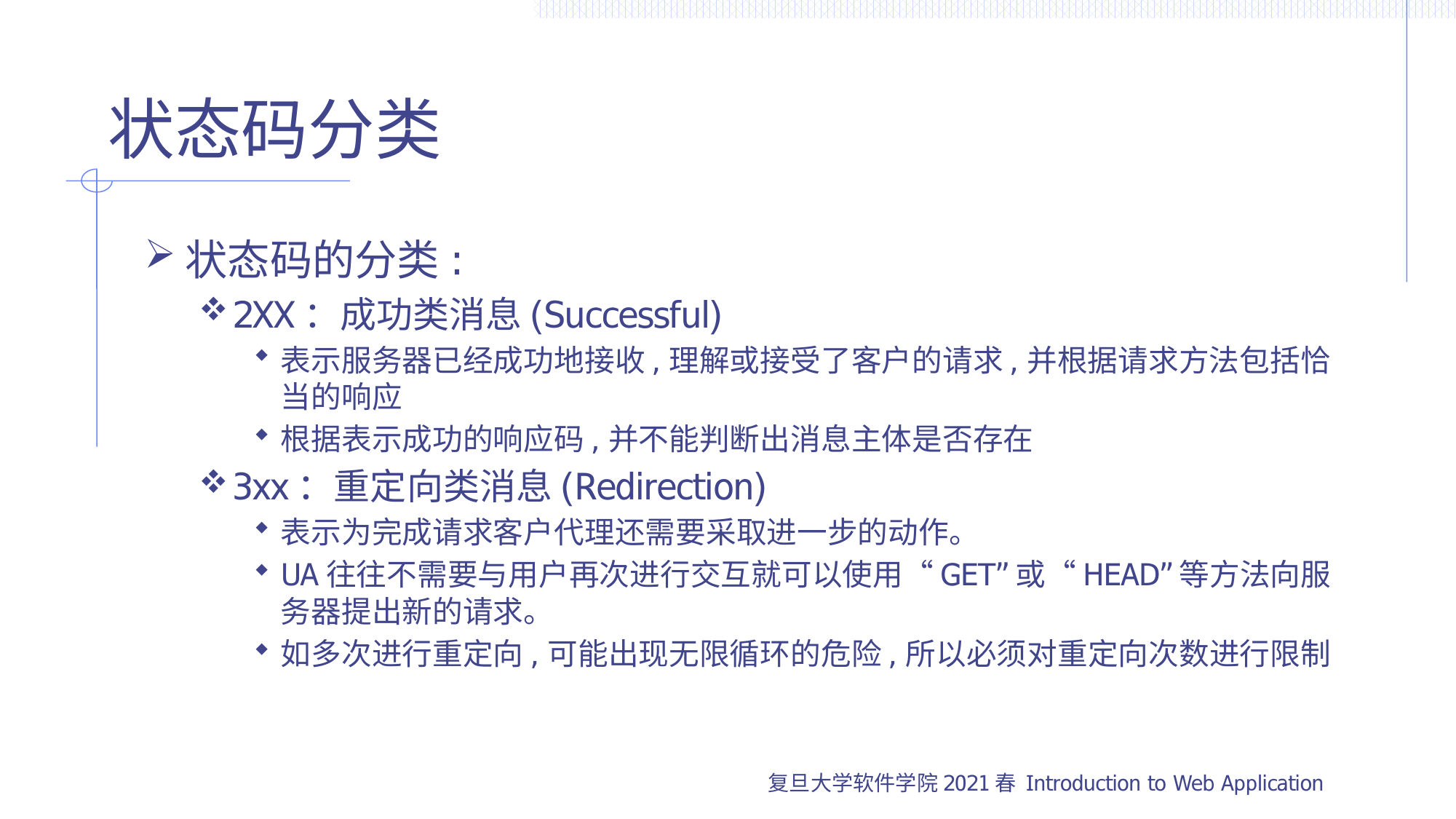

# 状态码分类
状态码的分类:
2XX：成功类消息(Successful)
表示服务器已经成功地接收,理解或接受了客户的请求,并根据请求方法包括恰当的响应
根据表示成功的响应码,并不能判断出消息主体是否存在
3xx：重定向类消息(Redirection)
表示为完成请求客户代理还需要采取进一步的动作。
UA往往不需要与用户再次进行交互就可以使用“GET”或“HEAD”等方法向服务器提出新的请求。
如多次进行重定向,可能出现无限循环的危险,所以必须对重定向次数进行限制